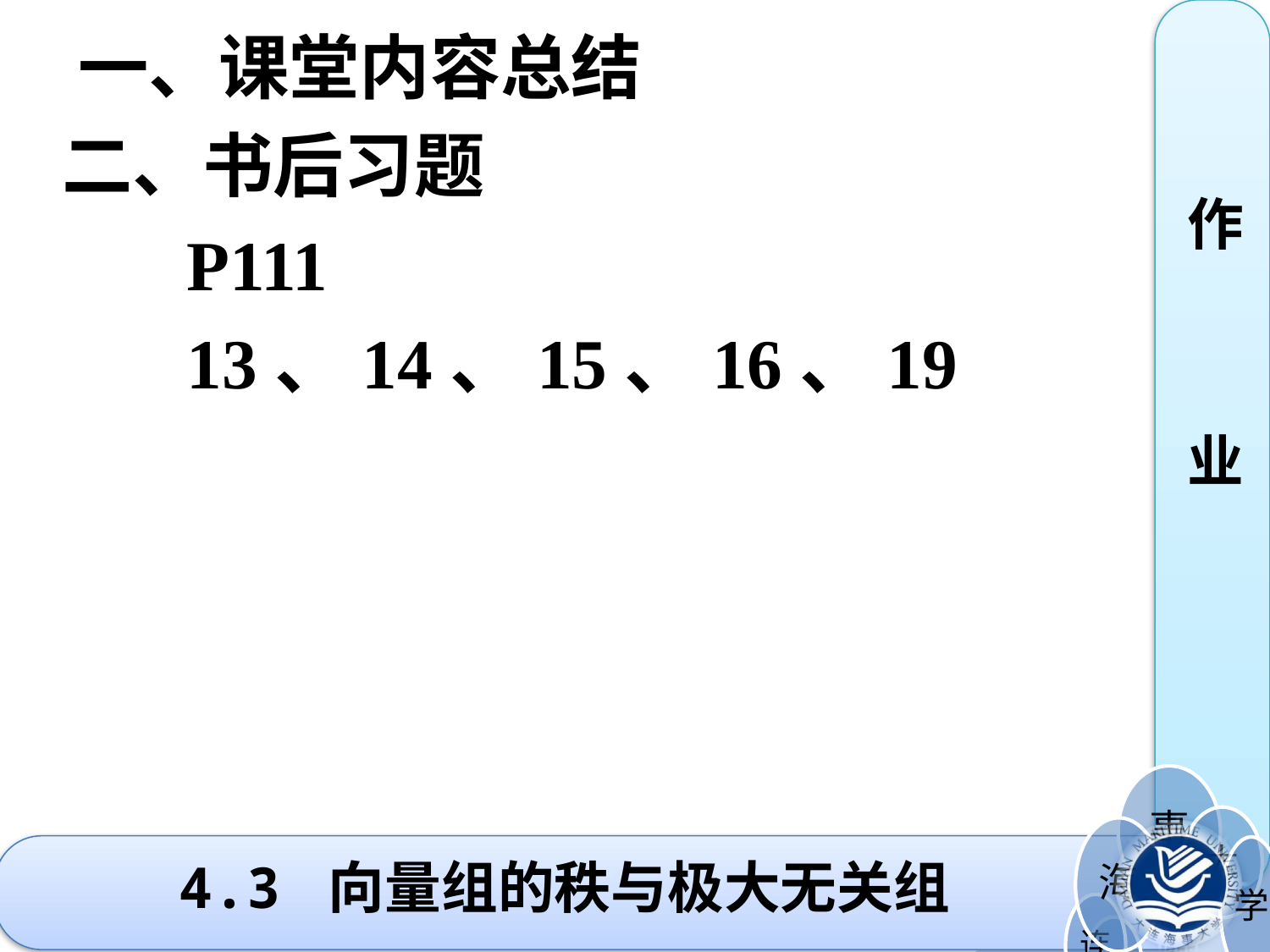

一、课堂内容总结
 二、书后习题
         P111
         13、14、15、16、19

作

业
# 4.3 向量组的秩与极大无关组